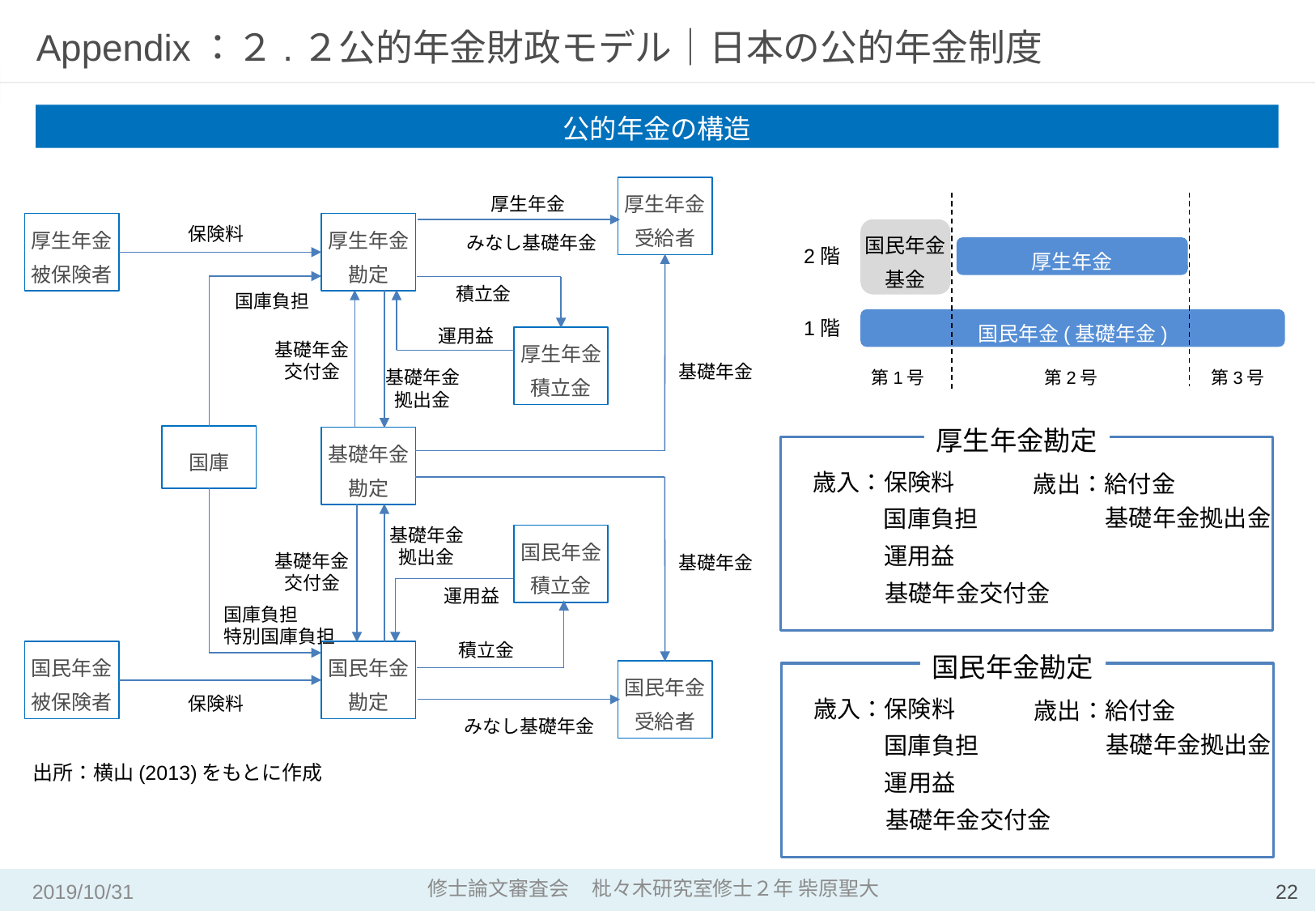

# Appendix：２.２公的年金財政モデル｜日本の公的年金制度
公的年金の構造
厚生年金受給者
厚生年金
厚生年金被保険者
厚生年金勘定
保険料
みなし基礎年金
積立金
国庫負担
運用益
厚生年金積立金
基礎年金
交付金
基礎年金
基礎年金
拠出金
国庫
基礎年金勘定
基礎年金
拠出金
国民年金積立金
基礎年金
交付金
基礎年金
運用益
国庫負担
特別国庫負担
積立金
国民年金被保険者
国民年金勘定
国民年金受給者
保険料
みなし基礎年金
厚生年金
国民年金基金
国民年金(基礎年金)
2階
1階
第2号
第3号
第1号
厚生年金勘定

歳入：保険料
歳出：給付金
基礎年金拠出金
国庫負担
運用益
基礎年金交付金
国民年金勘定

歳入：保険料
歳出：給付金
基礎年金拠出金
国庫負担
運用益
基礎年金交付金
出所：横山(2013)をもとに作成
修士論文審査会     枇々木研究室修士２年 柴原聖大
2019/10/31
22